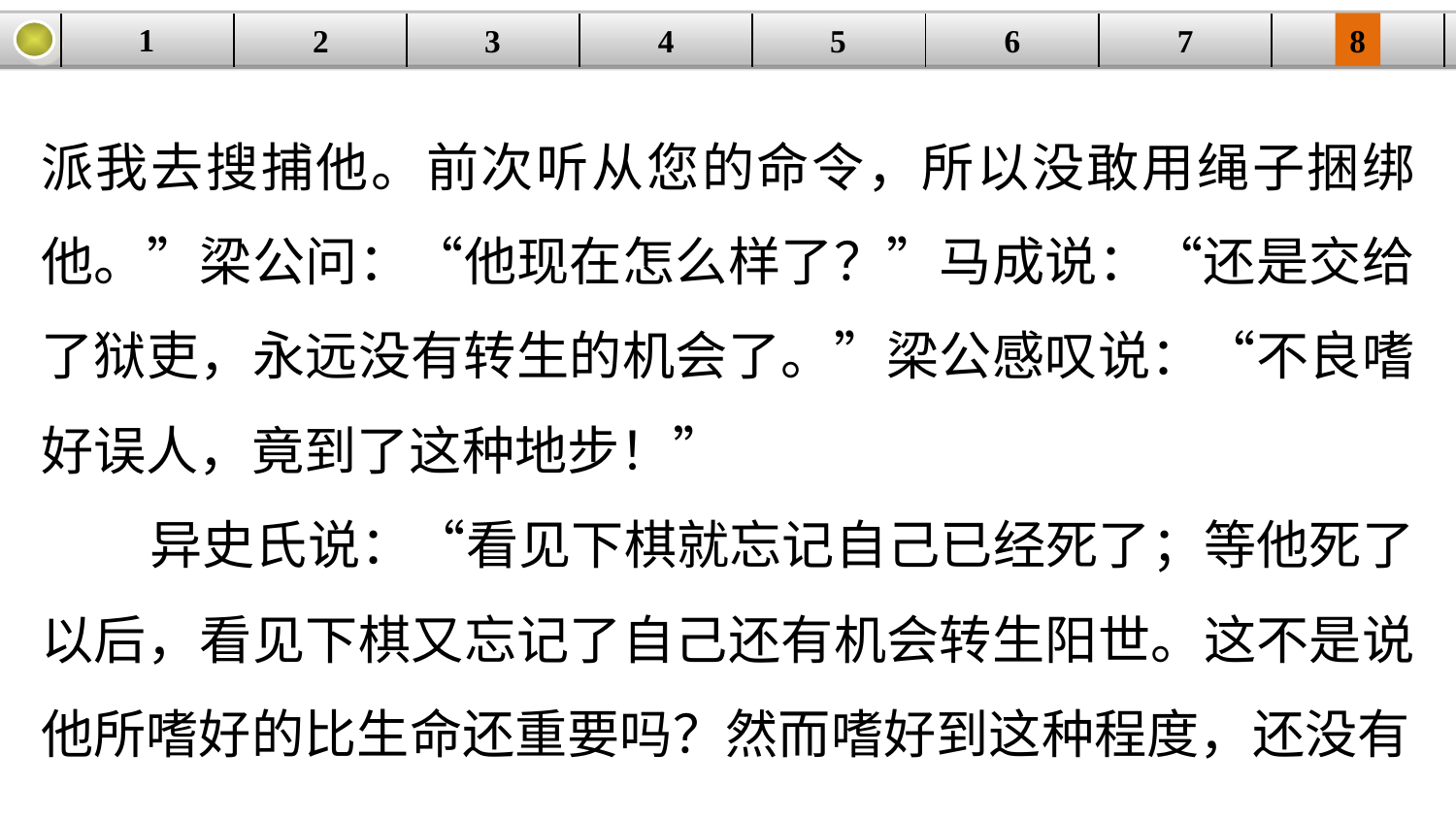

1
3
4
5
6
8
2
|  |  |  |  |  |  |  |  |
| --- | --- | --- | --- | --- | --- | --- | --- |
7

派我去搜捕他。前次听从您的命令，所以没敢用绳子捆绑他。”梁公问：“他现在怎么样了？”马成说：“还是交给了狱吏，永远没有转生的机会了。”梁公感叹说：“不良嗜好误人，竟到了这种地步！”
        异史氏说：“看见下棋就忘记自己已经死了；等他死了以后，看见下棋又忘记了自己还有机会转生阳世。这不是说他所嗜好的比生命还重要吗？然而嗜好到这种程度，还没有